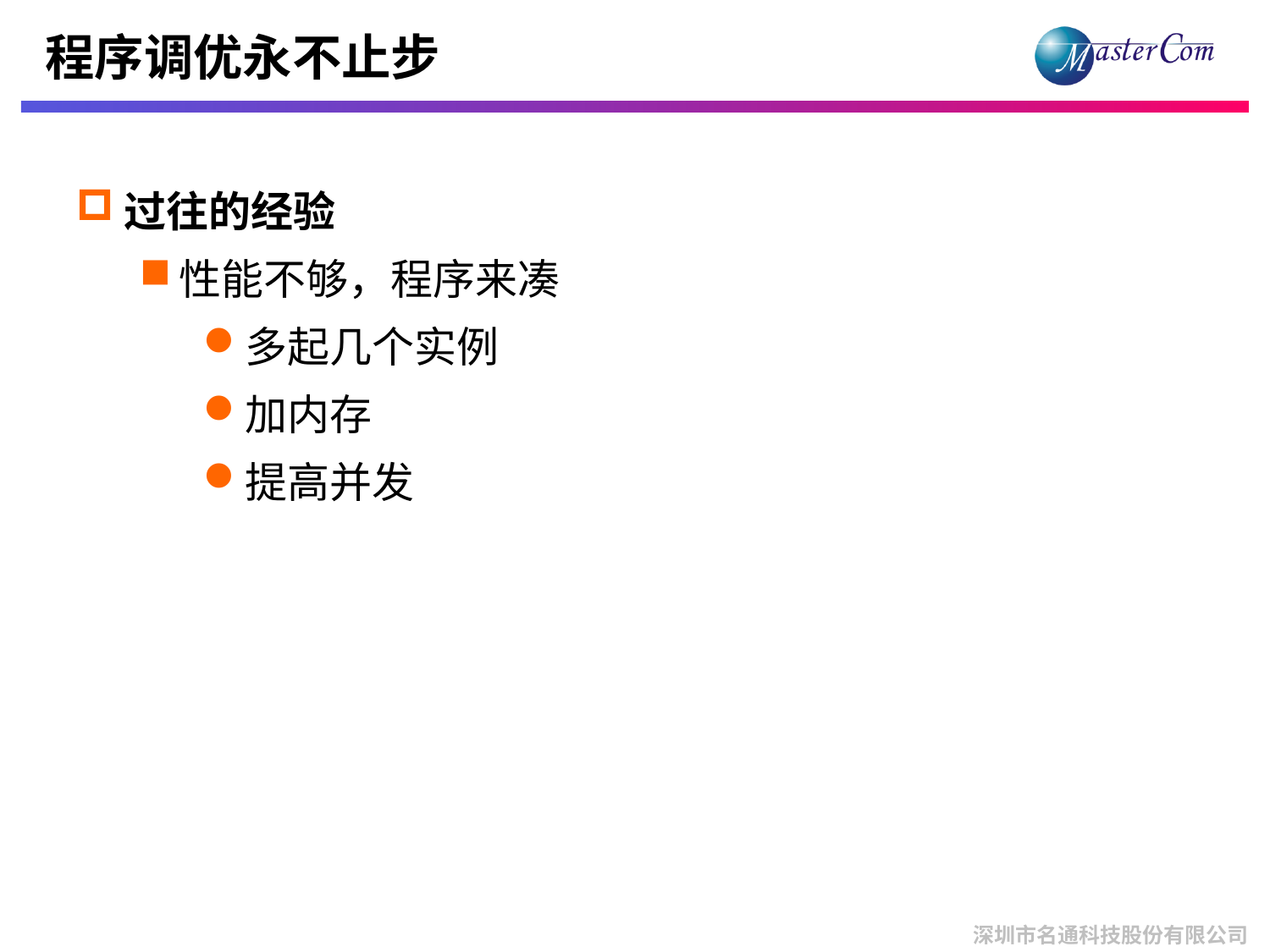

# 程序调优永不止步
过往的经验
性能不够，程序来凑
多起几个实例
加内存
提高并发